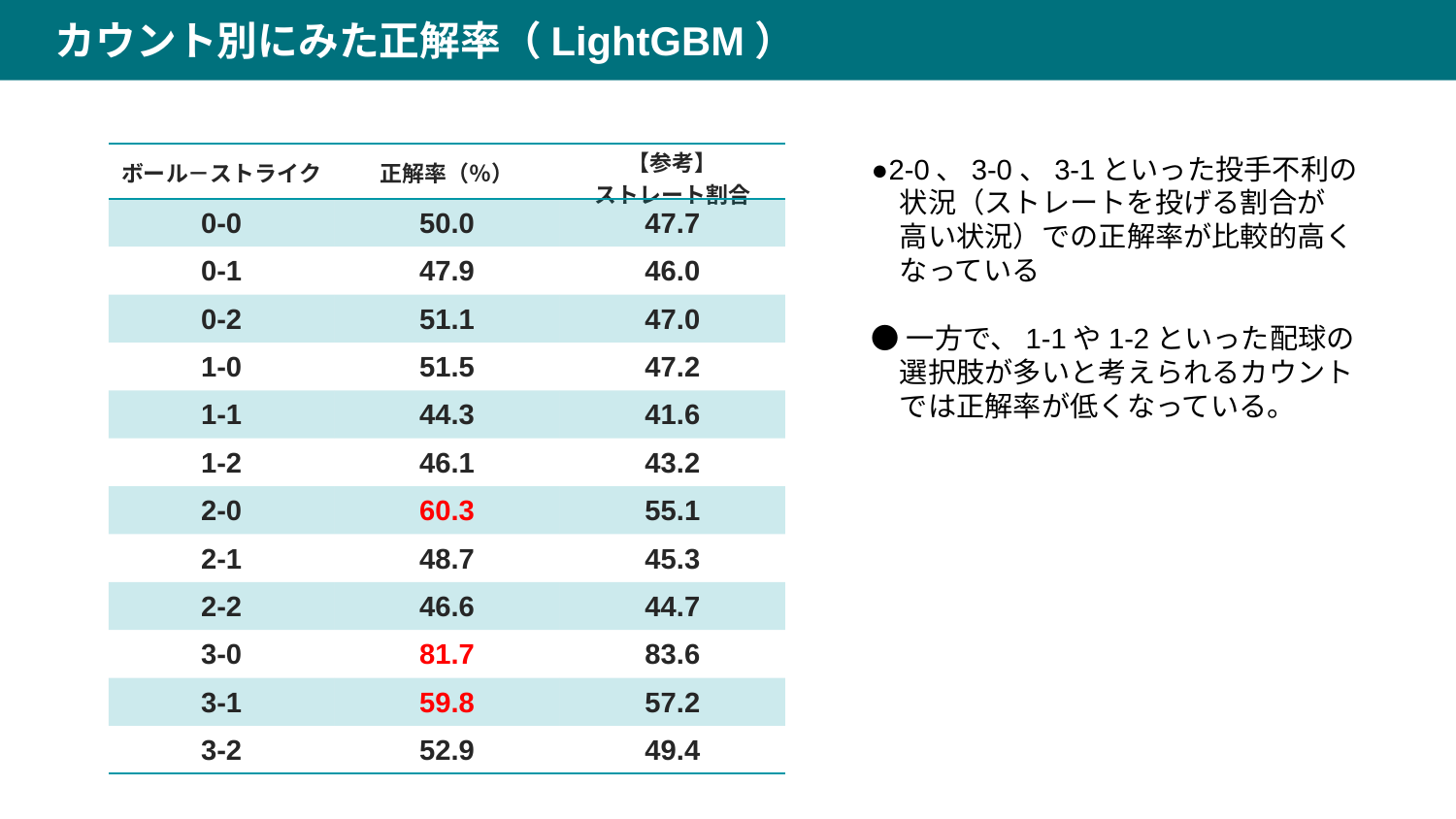

カウント別にみた正解率（LightGBM）
| ボール－ストライク | 正解率（％） | 【参考】 ストレート割合 |
| --- | --- | --- |
| 0-0 | 50.0 | 47.7 |
| 0-1 | 47.9 | 46.0 |
| 0-2 | 51.1 | 47.0 |
| 1-0 | 51.5 | 47.2 |
| 1-1 | 44.3 | 41.6 |
| 1-2 | 46.1 | 43.2 |
| 2-0 | 60.3 | 55.1 |
| 2-1 | 48.7 | 45.3 |
| 2-2 | 46.6 | 44.7 |
| 3-0 | 81.7 | 83.6 |
| 3-1 | 59.8 | 57.2 |
| 3-2 | 52.9 | 49.4 |
●2-0、3-0、3-1といった投手不利の
　状況（ストレートを投げる割合が
　高い状況）での正解率が比較的高く
　なっている

●一方で、1-1や1-2といった配球の
　選択肢が多いと考えられるカウント
　では正解率が低くなっている。